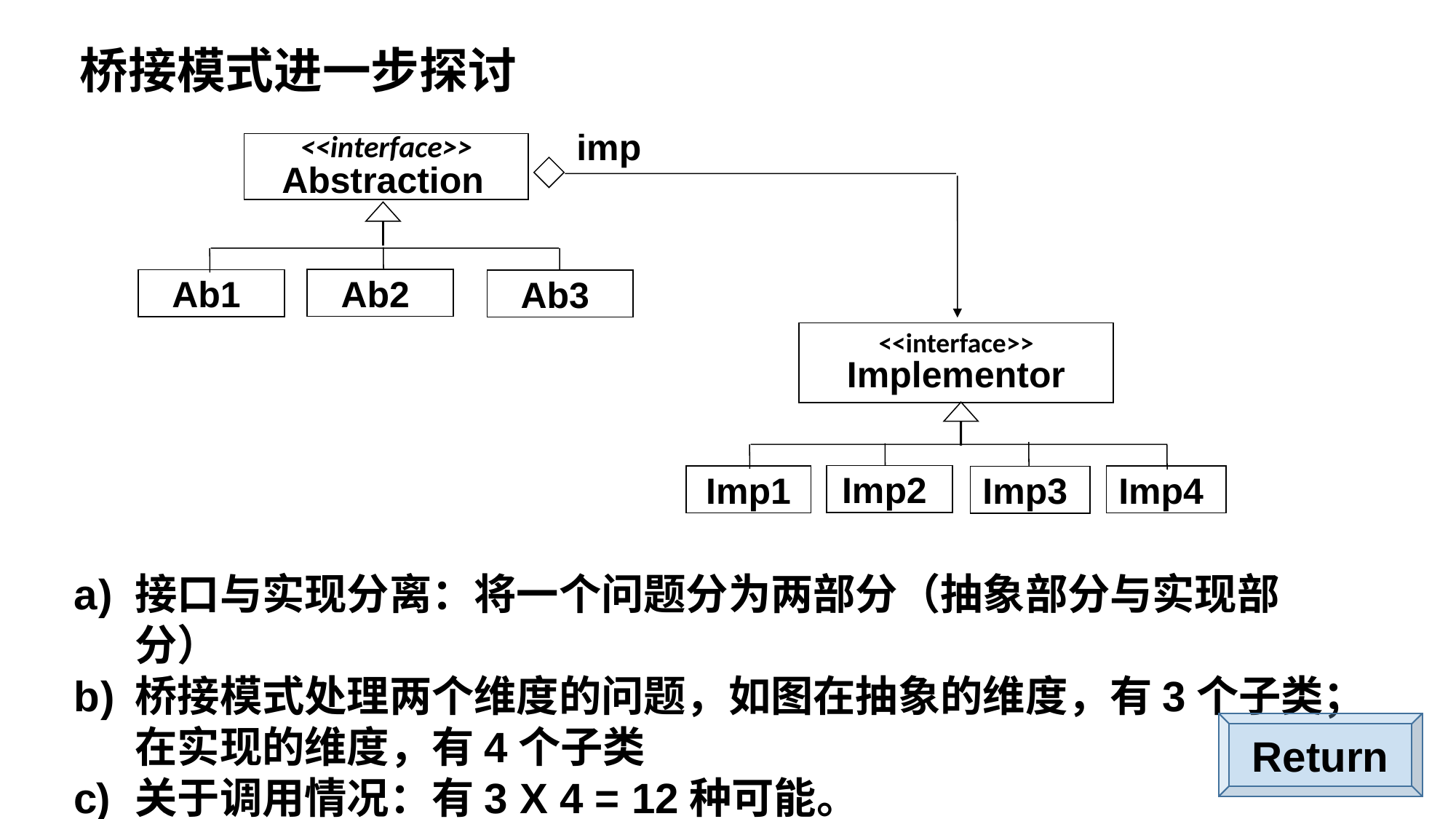

桥接模式进一步探讨
imp
<<interface>>
Abstraction

Ab2
Ab1
Ab3
<<interface>>
Implementor

Imp2
Imp1
Imp4
Imp3
接口与实现分离：将一个问题分为两部分（抽象部分与实现部分）
桥接模式处理两个维度的问题，如图在抽象的维度，有3个子类；在实现的维度，有4个子类
关于调用情况：有3 X 4 = 12种可能。
Return